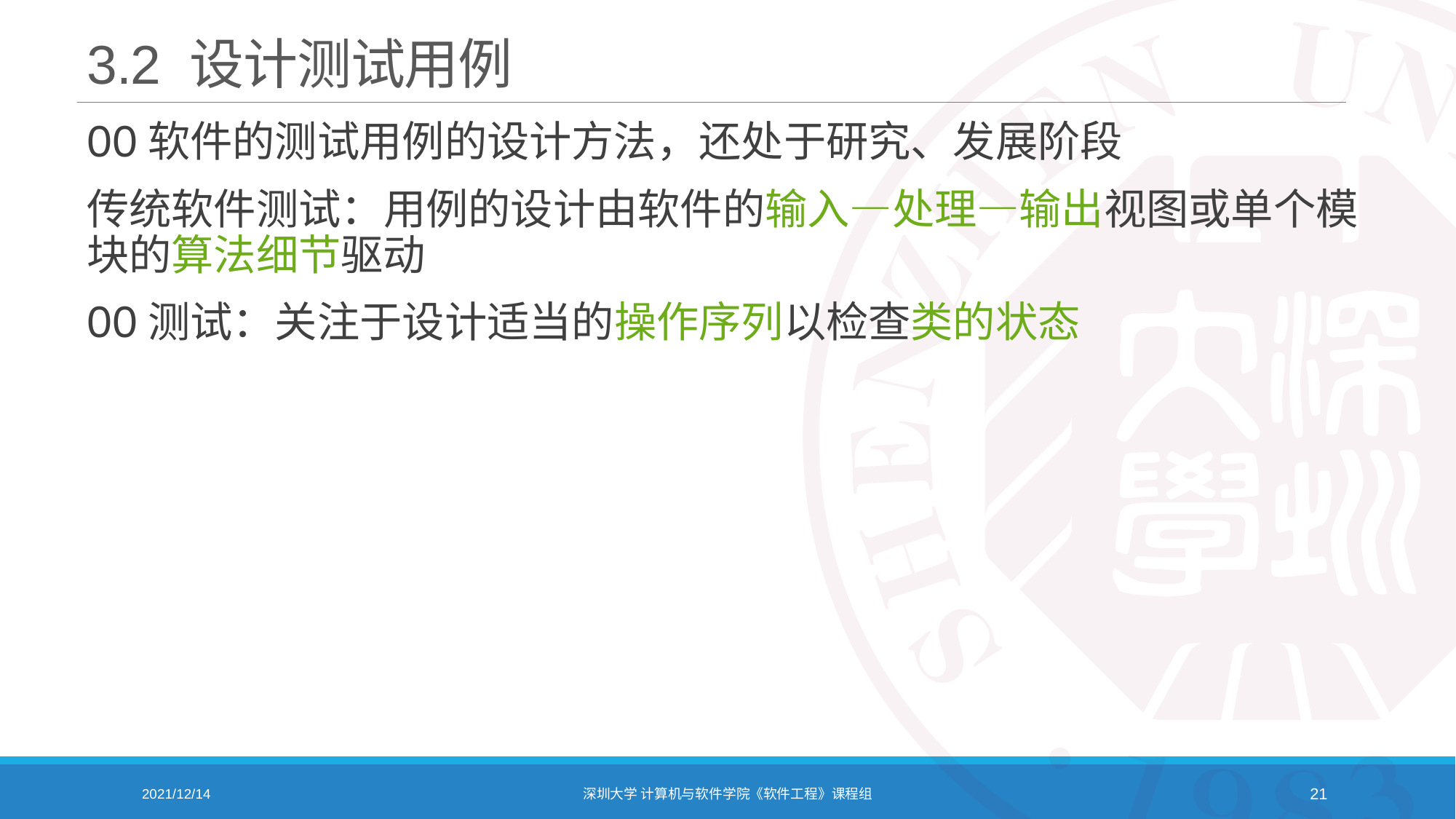

# 3.2 设计测试用例
OO软件的测试用例的设计方法，还处于研究、发展阶段
传统软件测试：用例的设计由软件的输入—处理—输出视图或单个模块的算法细节驱动
OO测试：关注于设计适当的操作序列以检查类的状态

2021/12/14
深圳大学 计算机与软件学院《软件工程》课程组
21